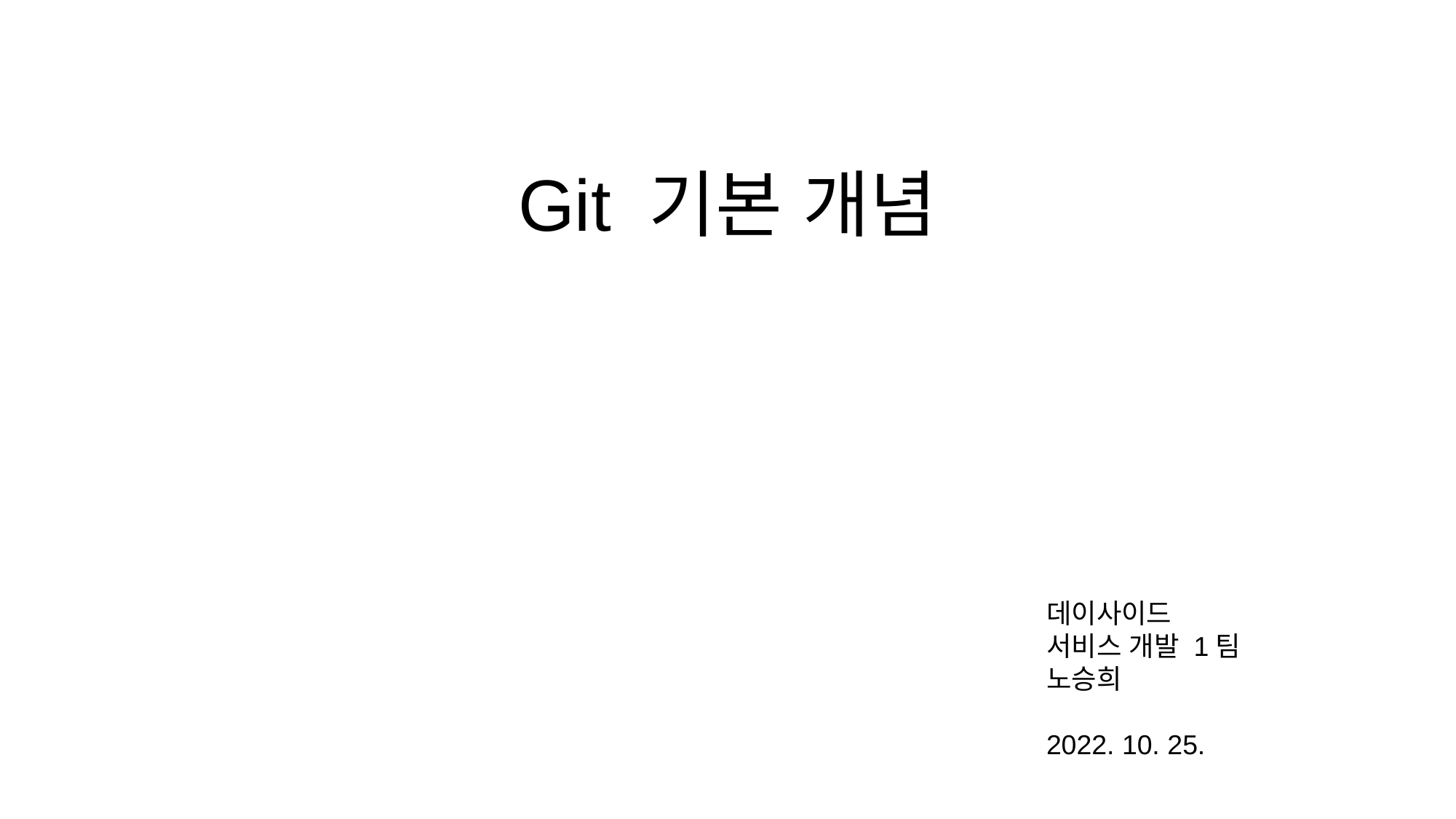

Git 기본 개념
데이사이드
서비스 개발 1팀
노승희

2022. 10. 25.